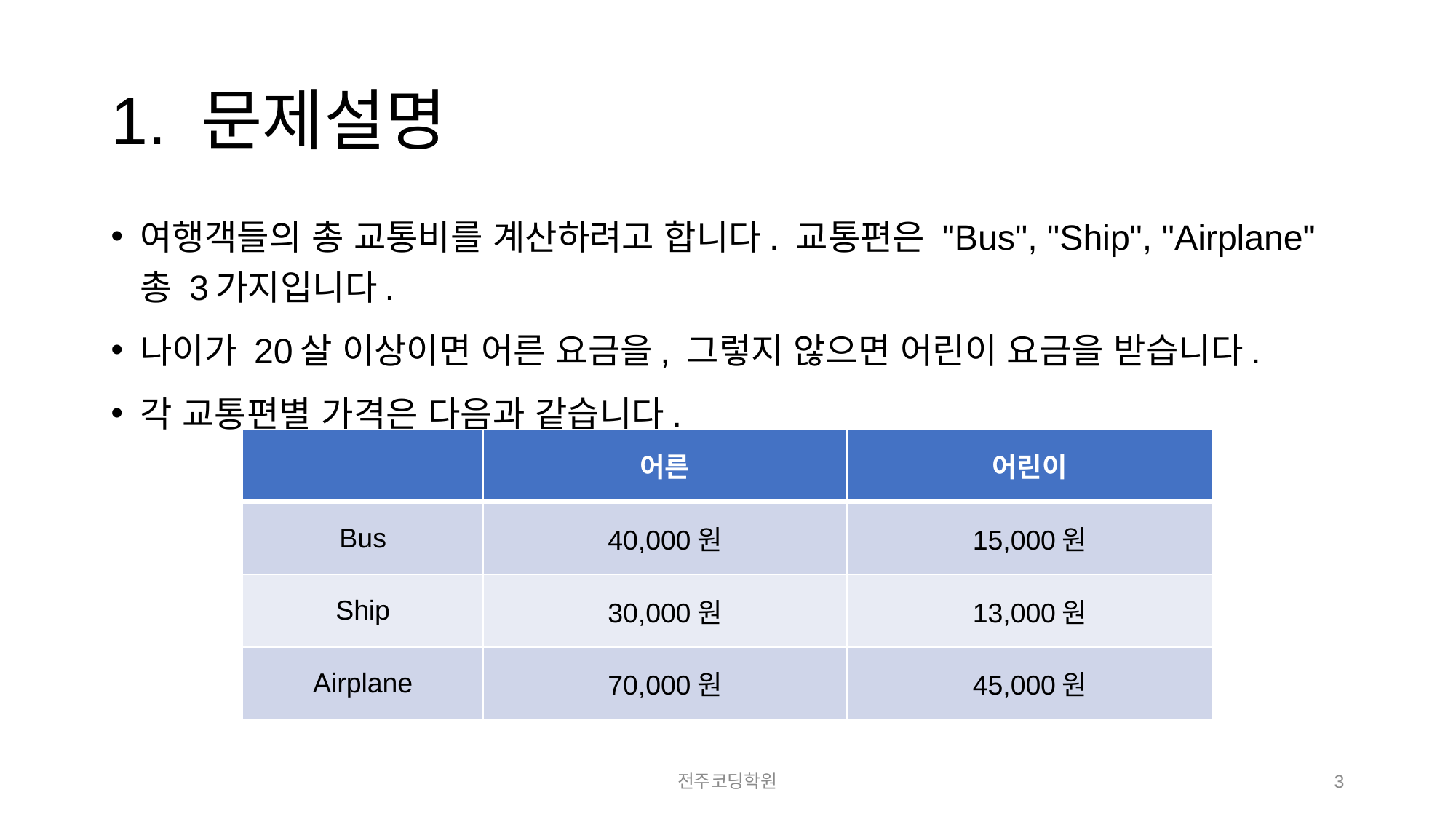

# 1. 문제설명
여행객들의 총 교통비를 계산하려고 합니다. 교통편은 "Bus", "Ship", "Airplane" 총 3가지입니다.
나이가 20살 이상이면 어른 요금을, 그렇지 않으면 어린이 요금을 받습니다.
각 교통편별 가격은 다음과 같습니다.
|  | 어른 | 어린이 |
| --- | --- | --- |
| Bus | 40,000원 | 15,000원 |
| Ship | 30,000원 | 13,000원 |
| Airplane | 70,000원 | 45,000원 |
전주코딩학원
3